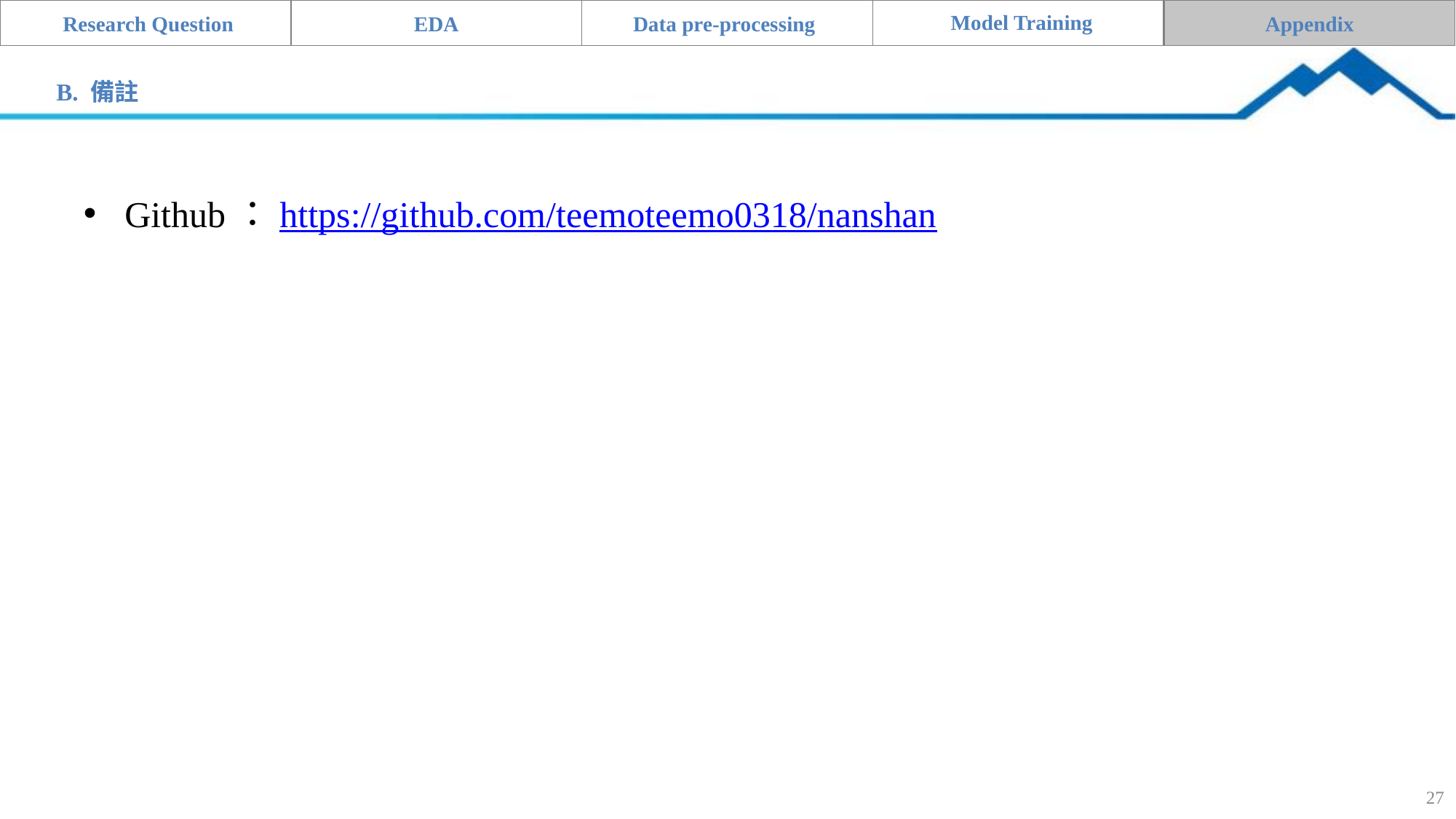

Model Training
Research Question
EDA
Data pre-processing
Appendix
B. 備註
Github：https://github.com/teemoteemo0318/nanshan
27